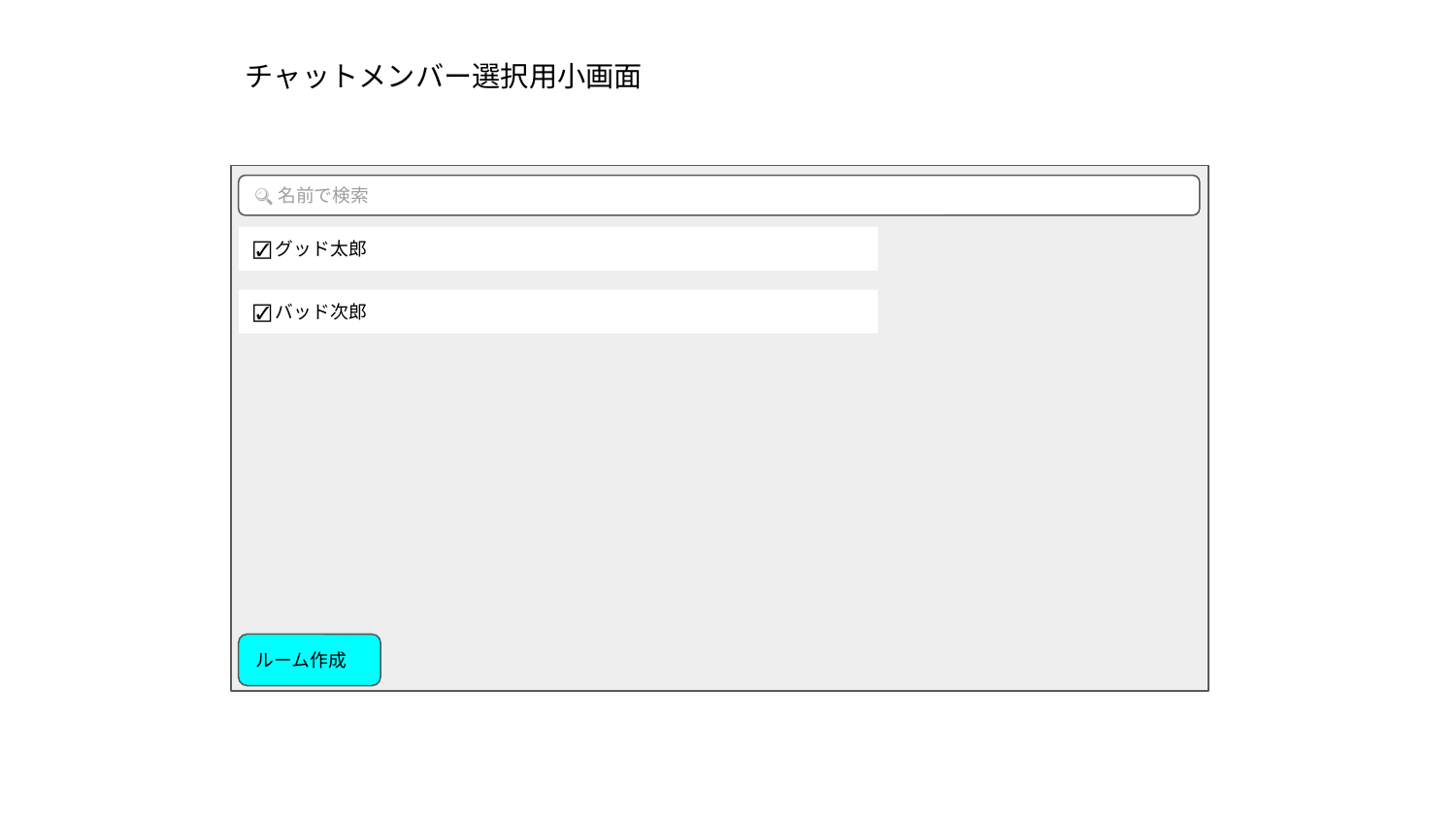

チャットメンバー選択用小画面

🔍名前で検索
☑️グッド太郎
☑️バッド次郎
ルーム作成